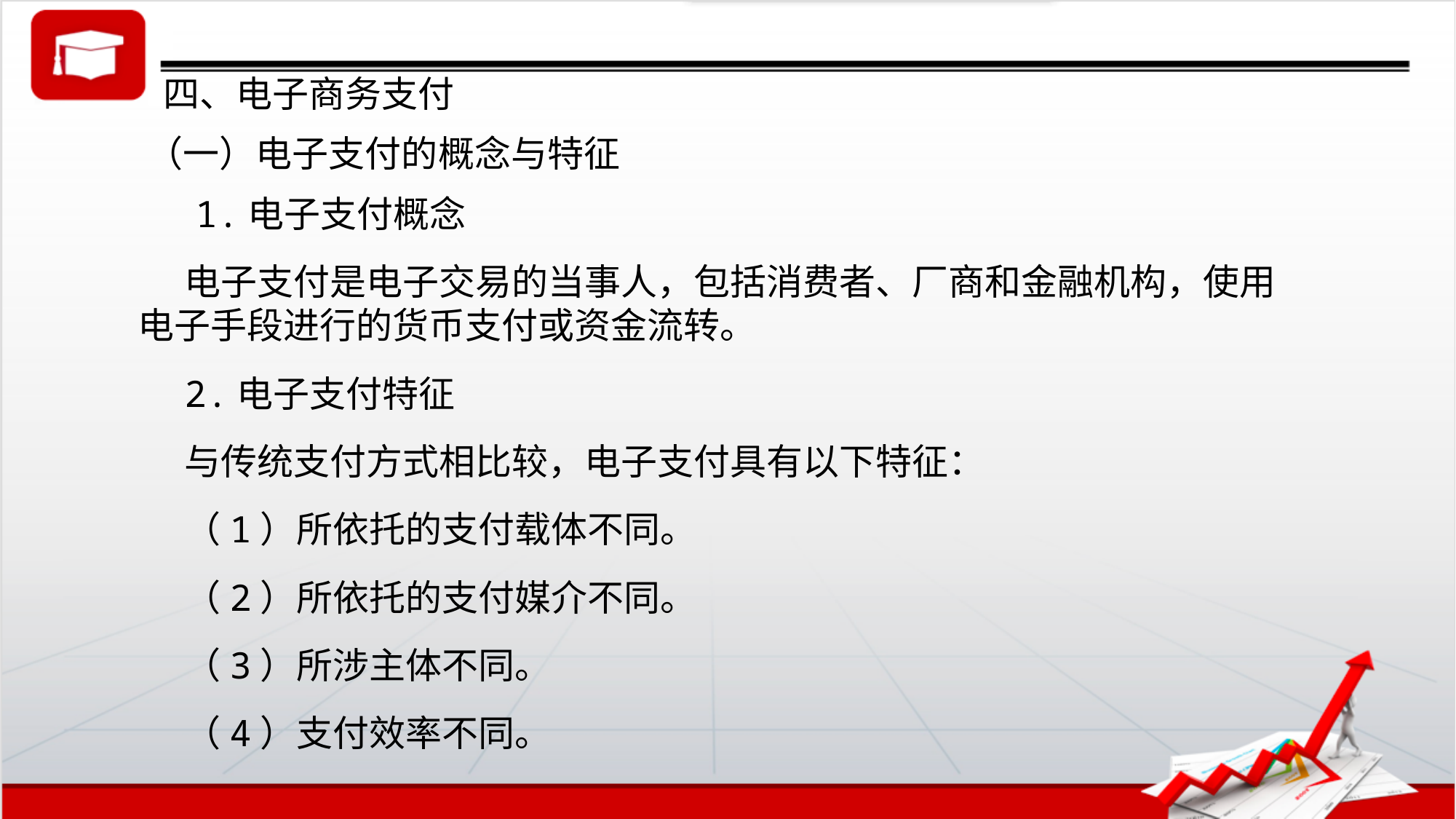

四、电子商务支付
 （一）电子支付的概念与特征
   1.电子支付概念
电子支付是电子交易的当事人，包括消费者、厂商和金融机构，使用   电子手段进行的货币支付或资金流转。
2.电子支付特征
与传统支付方式相比较，电子支付具有以下特征：
（1）所依托的支付载体不同。
（2）所依托的支付媒介不同。
（3）所涉主体不同。
（4）支付效率不同。